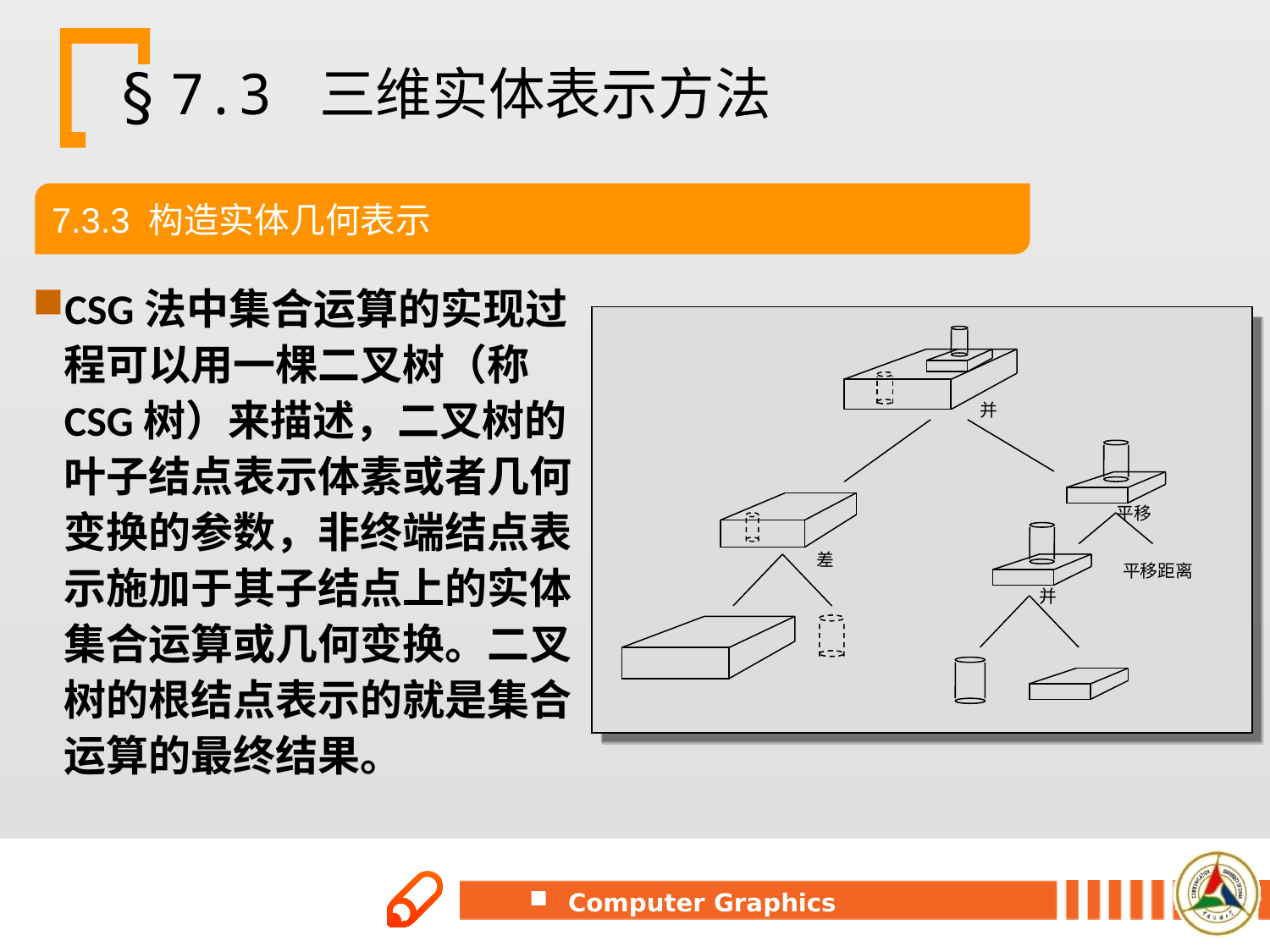

# § 7.3 三维实体表示方法
7.3.3 构造实体几何表示
CSG法中集合运算的实现过程可以用一棵二叉树（称CSG树）来描述，二叉树的叶子结点表示体素或者几何变换的参数，非终端结点表示施加于其子结点上的实体集合运算或几何变换。二叉树的根结点表示的就是集合运算的最终结果。

并

平移

差

平移距离
并